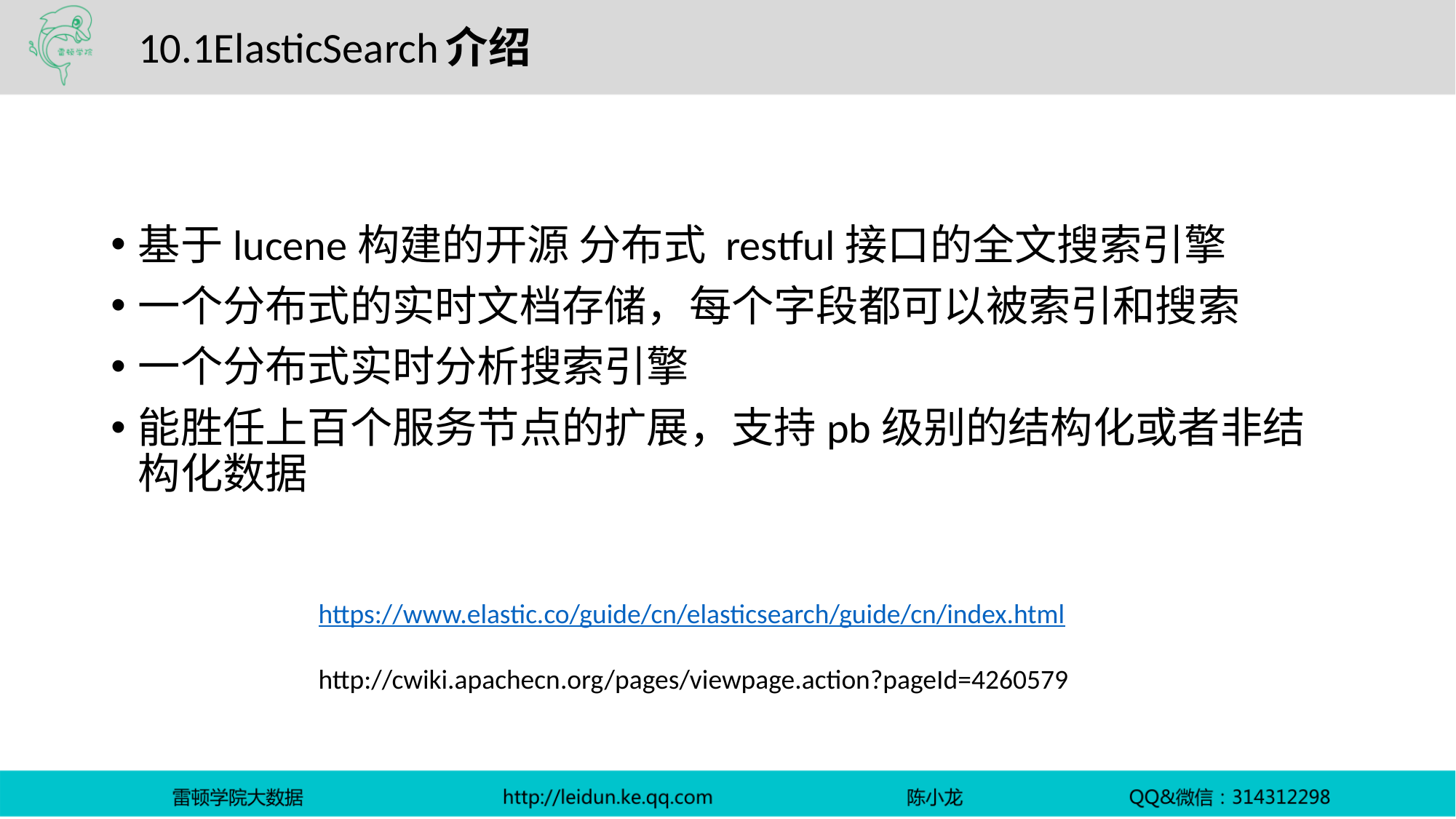

# 10.1ElasticSearch介绍
基于lucene构建的开源 分布式 restful接口的全文搜索引擎
一个分布式的实时文档存储，每个字段都可以被索引和搜索
一个分布式实时分析搜索引擎
能胜任上百个服务节点的扩展，支持pb级别的结构化或者非结构化数据
https://www.elastic.co/guide/cn/elasticsearch/guide/cn/index.html

http://cwiki.apachecn.org/pages/viewpage.action?pageId=4260579